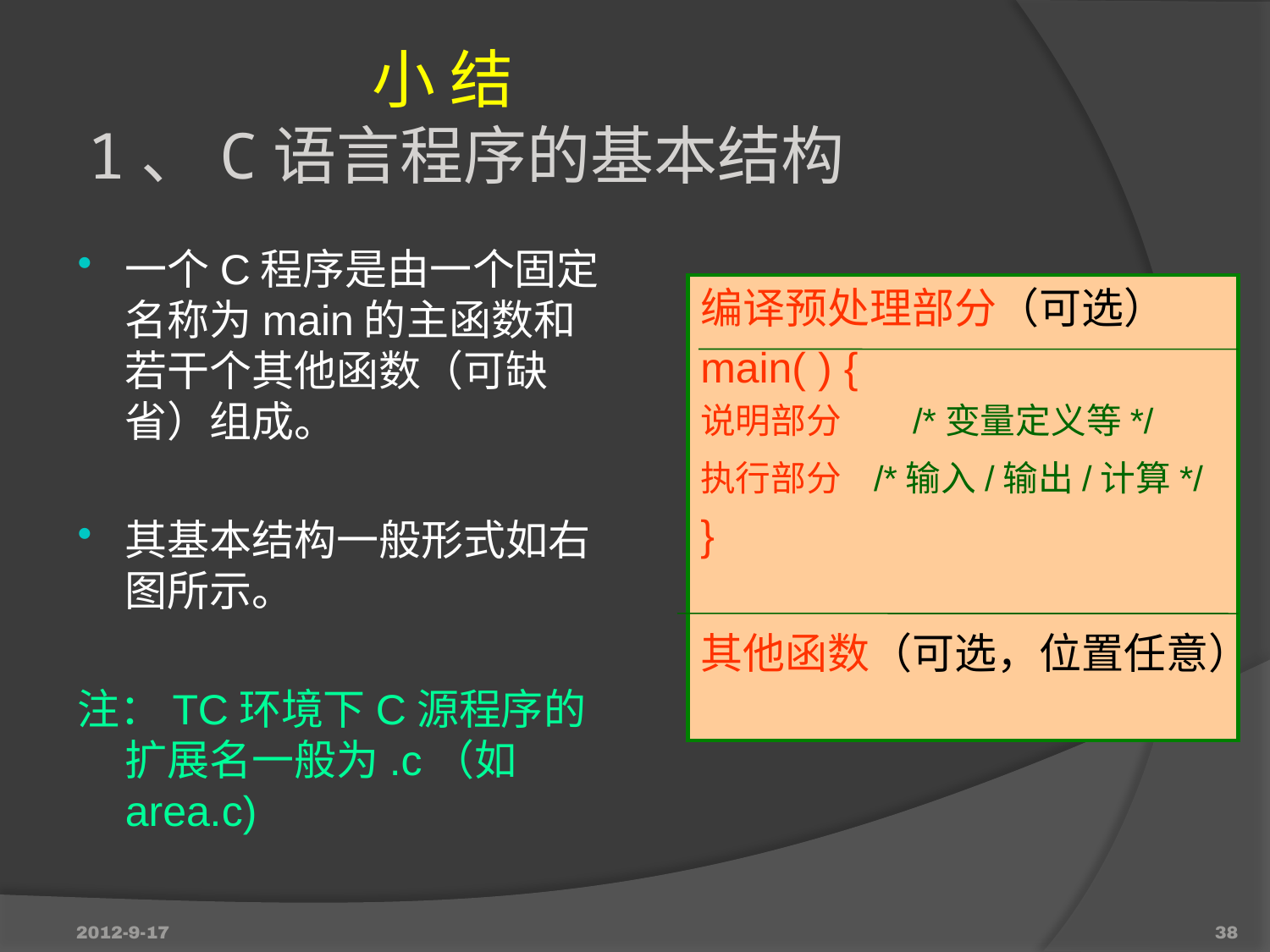

小 结
1、C语言程序的基本结构
一个C程序是由一个固定名称为main的主函数和若干个其他函数（可缺省）组成。

其基本结构一般形式如右图所示。

注：TC环境下C源程序的扩展名一般为.c（如area.c)

编译预处理部分（可选）
main( ) {
说明部分        /*变量定义等*/
执行部分   /*输入/输出/计算*/
}

其他函数（可选，位置任意）

2012-9-17
38